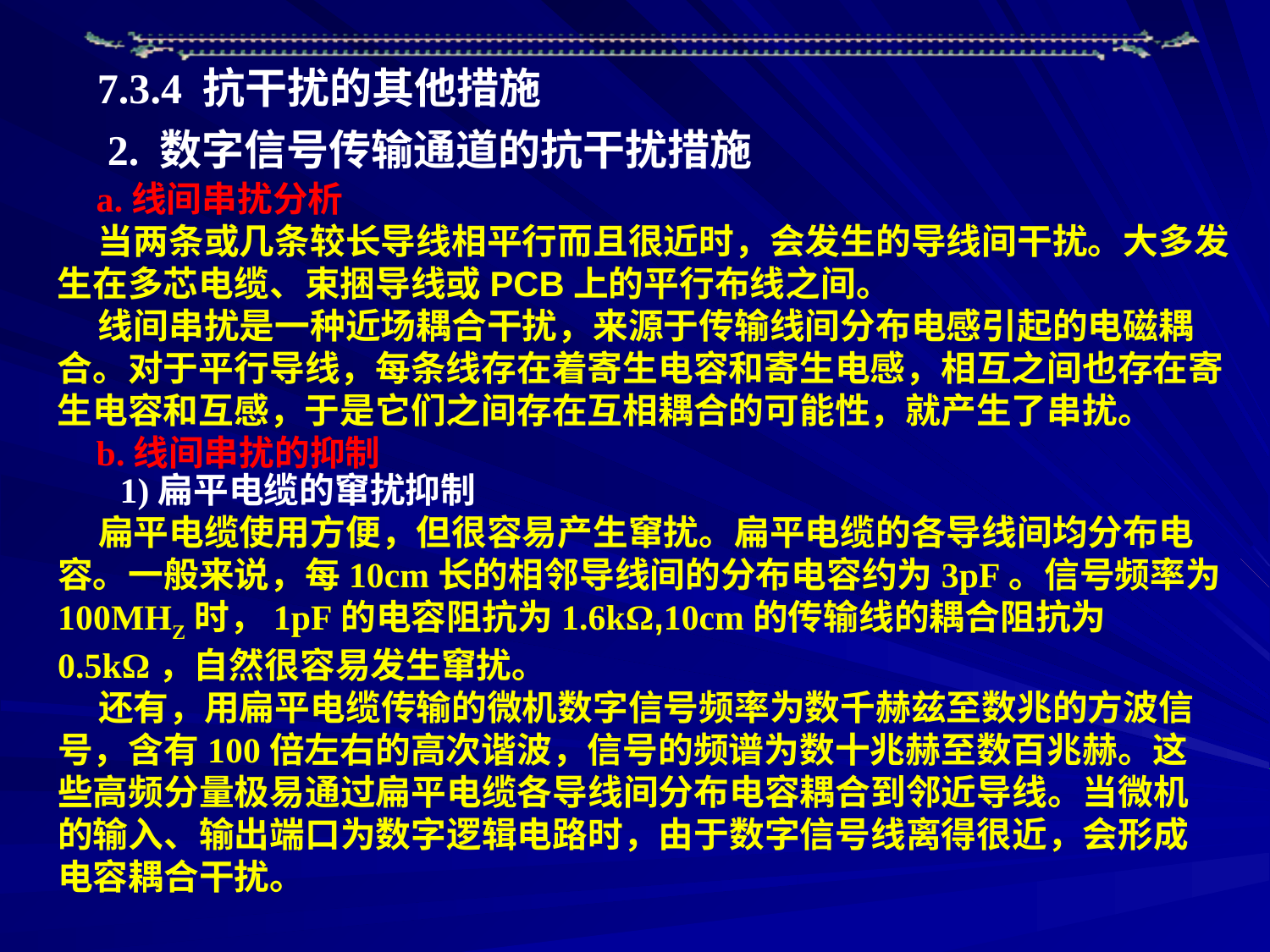

7.3.4 抗干扰的其他措施
2. 数字信号传输通道的抗干扰措施
    a.线间串扰分析
    当两条或几条较长导线相平行而且很近时，会发生的导线间干扰。大多发生在多芯电缆、束捆导线或PCB上的平行布线之间。
    线间串扰是一种近场耦合干扰，来源于传输线间分布电感引起的电磁耦合。对于平行导线，每条线存在着寄生电容和寄生电感，相互之间也存在寄生电容和互感，于是它们之间存在互相耦合的可能性，就产生了串扰。
    b.线间串扰的抑制
       1)扁平电缆的窜扰抑制
    扁平电缆使用方便，但很容易产生窜扰。扁平电缆的各导线间均分布电容。一般来说，每10cm长的相邻导线间的分布电容约为3pF。信号频率为100MHZ时，1pF的电容阻抗为1.6kΩ,10cm的传输线的耦合阻抗为0.5kΩ，自然很容易发生窜扰。
    还有，用扁平电缆传输的微机数字信号频率为数千赫兹至数兆的方波信号，含有100倍左右的高次谐波，信号的频谱为数十兆赫至数百兆赫。这些高频分量极易通过扁平电缆各导线间分布电容耦合到邻近导线。当微机的输入、输出端口为数字逻辑电路时，由于数字信号线离得很近，会形成电容耦合干扰。